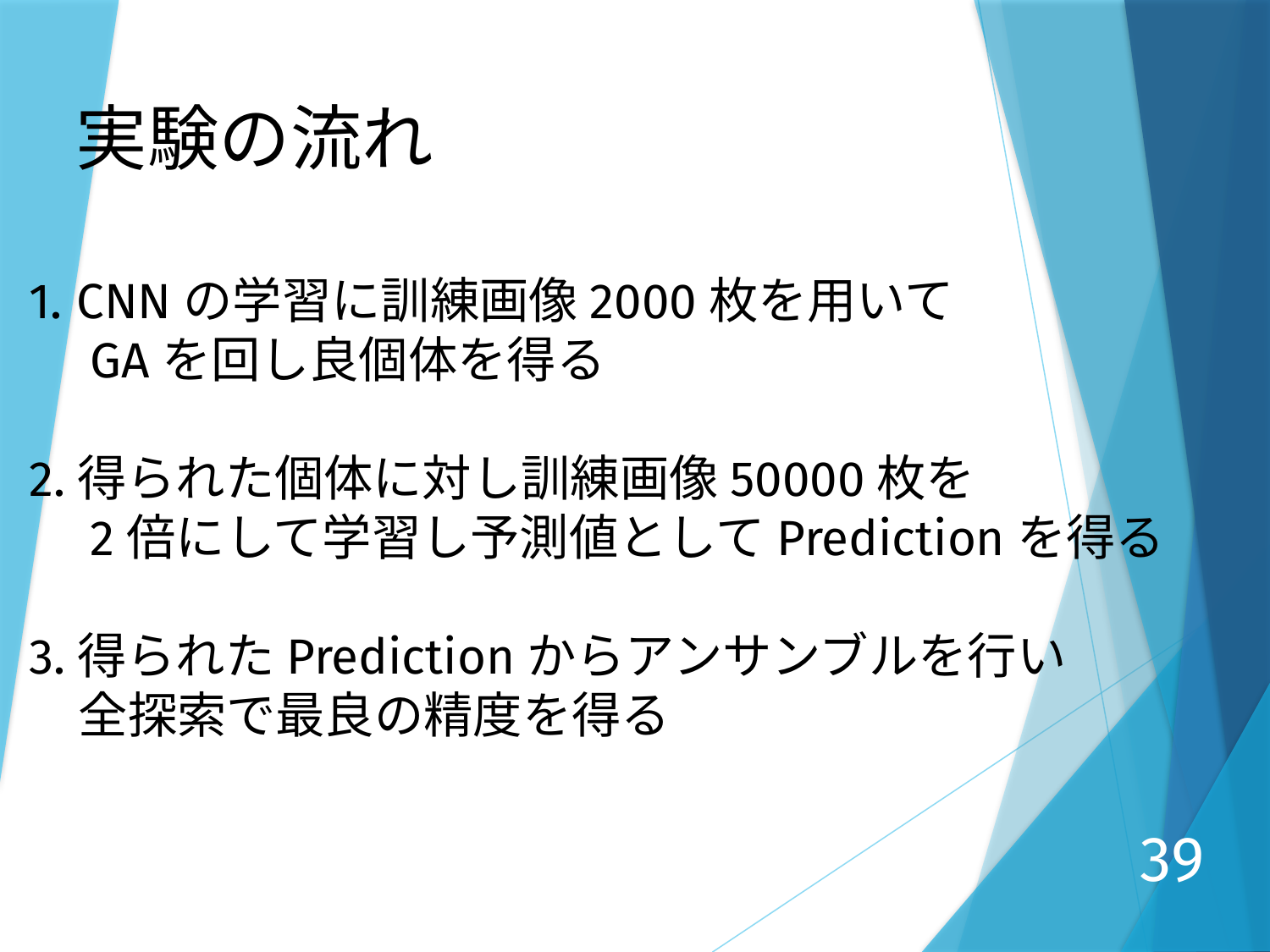

実験の流れ
CNNの学習に訓練画像2000枚を用いて
　GAを回し良個体を得る

2.得られた個体に対し訓練画像50000枚を
　2倍にして学習し予測値としてPredictionを得る

3.得られたPredictionからアンサンブルを行い
　全探索で最良の精度を得る

39